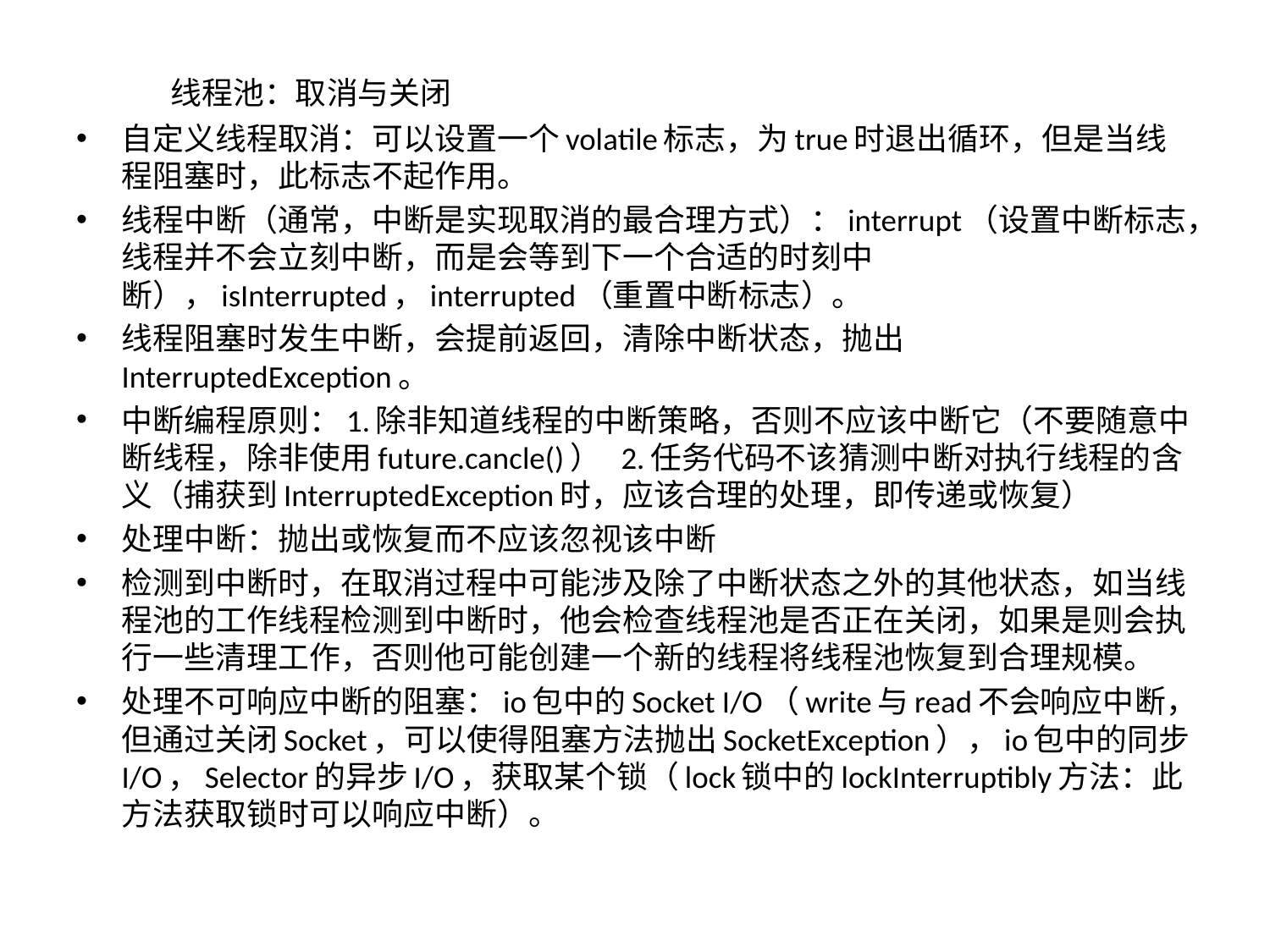

线程池：取消与关闭
自定义线程取消：可以设置一个volatile标志，为true时退出循环，但是当线程阻塞时，此标志不起作用。
线程中断（通常，中断是实现取消的最合理方式）：interrupt（设置中断标志，线程并不会立刻中断，而是会等到下一个合适的时刻中断），isInterrupted，interrupted（重置中断标志）。
线程阻塞时发生中断，会提前返回，清除中断状态，抛出InterruptedException。
中断编程原则：1.除非知道线程的中断策略，否则不应该中断它（不要随意中断线程，除非使用future.cancle()）  2.任务代码不该猜测中断对执行线程的含义（捕获到InterruptedException时，应该合理的处理，即传递或恢复）
处理中断：抛出或恢复而不应该忽视该中断
检测到中断时，在取消过程中可能涉及除了中断状态之外的其他状态，如当线程池的工作线程检测到中断时，他会检查线程池是否正在关闭，如果是则会执行一些清理工作，否则他可能创建一个新的线程将线程池恢复到合理规模。
处理不可响应中断的阻塞：io包中的Socket I/O（write与read不会响应中断，但通过关闭Socket，可以使得阻塞方法抛出SocketException），io包中的同步I/O，Selector的异步I/O，获取某个锁（lock锁中的lockInterruptibly方法：此方法获取锁时可以响应中断）。